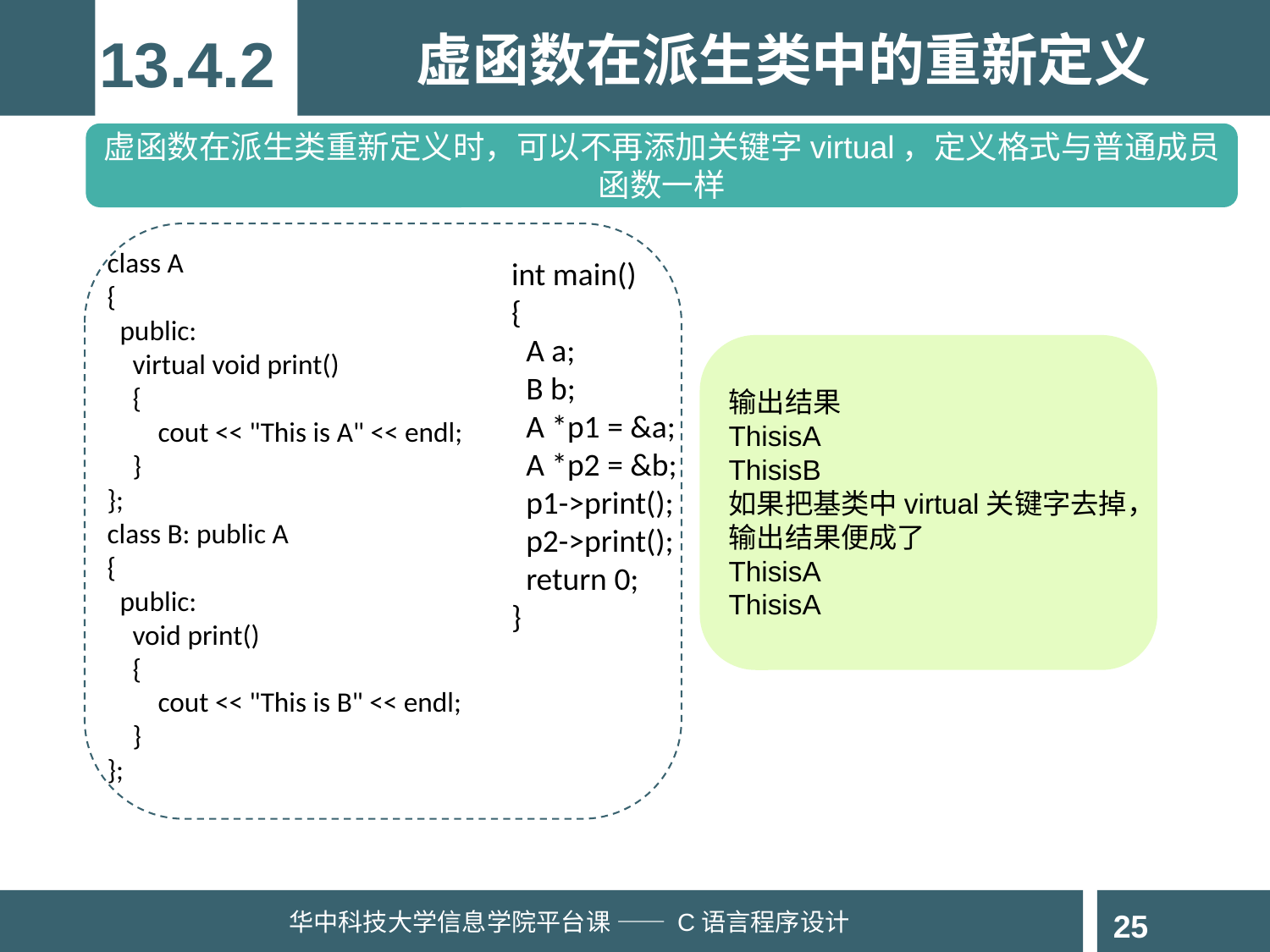

虚函数在派生类中的重新定义
13.4.2
虚函数在派生类重新定义时，可以不再添加关键字virtual，定义格式与普通成员函数一样

class A
{
  public:
    virtual void print()
    {
        cout << "This is A" << endl;
    }
};
class B: public A
{
  public:
    void print()
    {
        cout << "This is B" << endl;
    }
};
int main()
{
  A a;
  B b;
  A *p1 = &a;
  A *p2 = &b;
  p1->print();
  p2->print();
  return 0;
}
输出结果
ThisisA
ThisisB
如果把基类中virtual关键字去掉，输出结果便成了
ThisisA
ThisisA